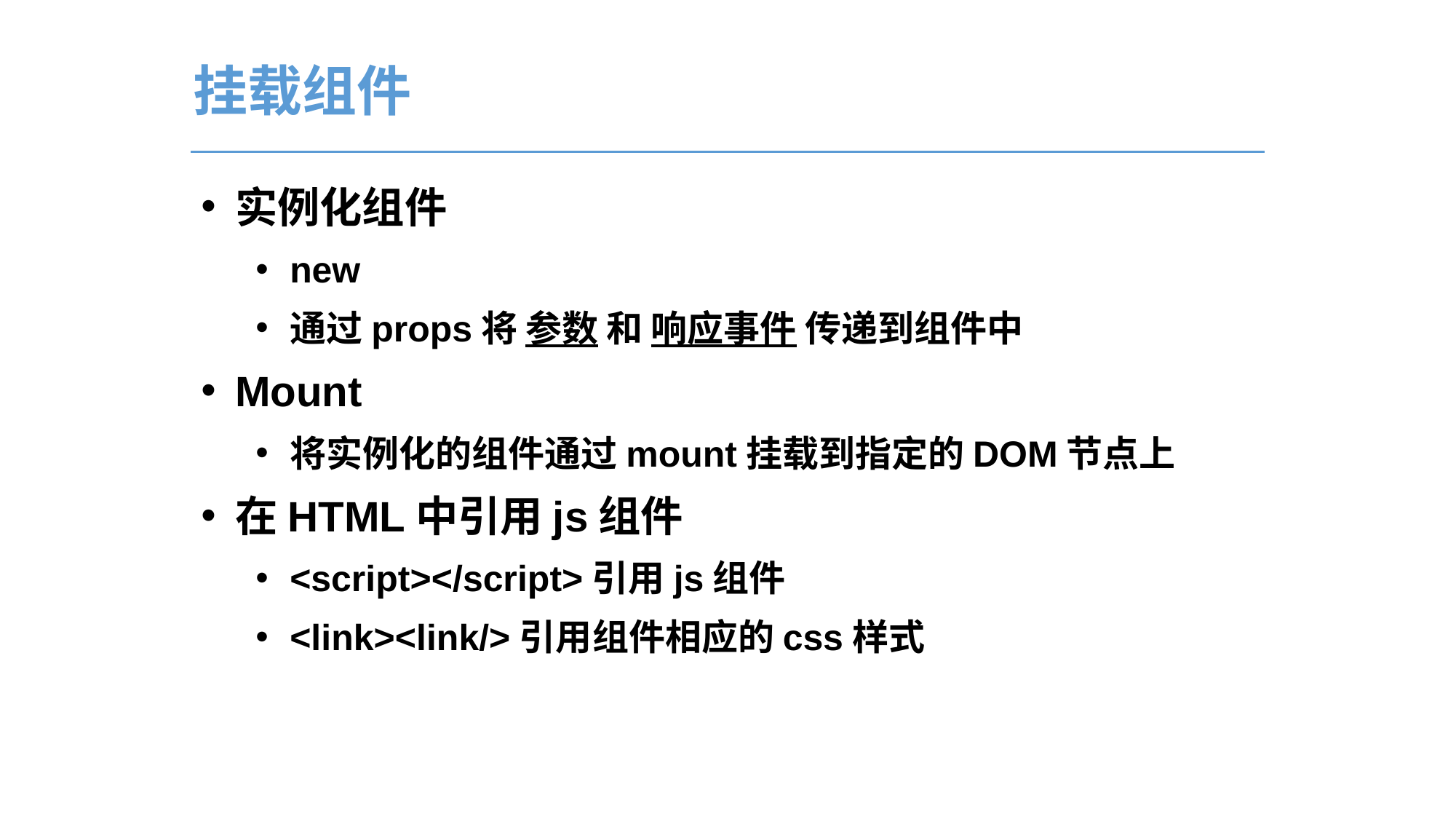

挂载组件
实例化组件
new
通过props将 参数 和 响应事件 传递到组件中
Mount
将实例化的组件通过mount挂载到指定的DOM节点上
在HTML中引用js组件
<script></script>引用js组件
<link><link/>引用组件相应的css样式